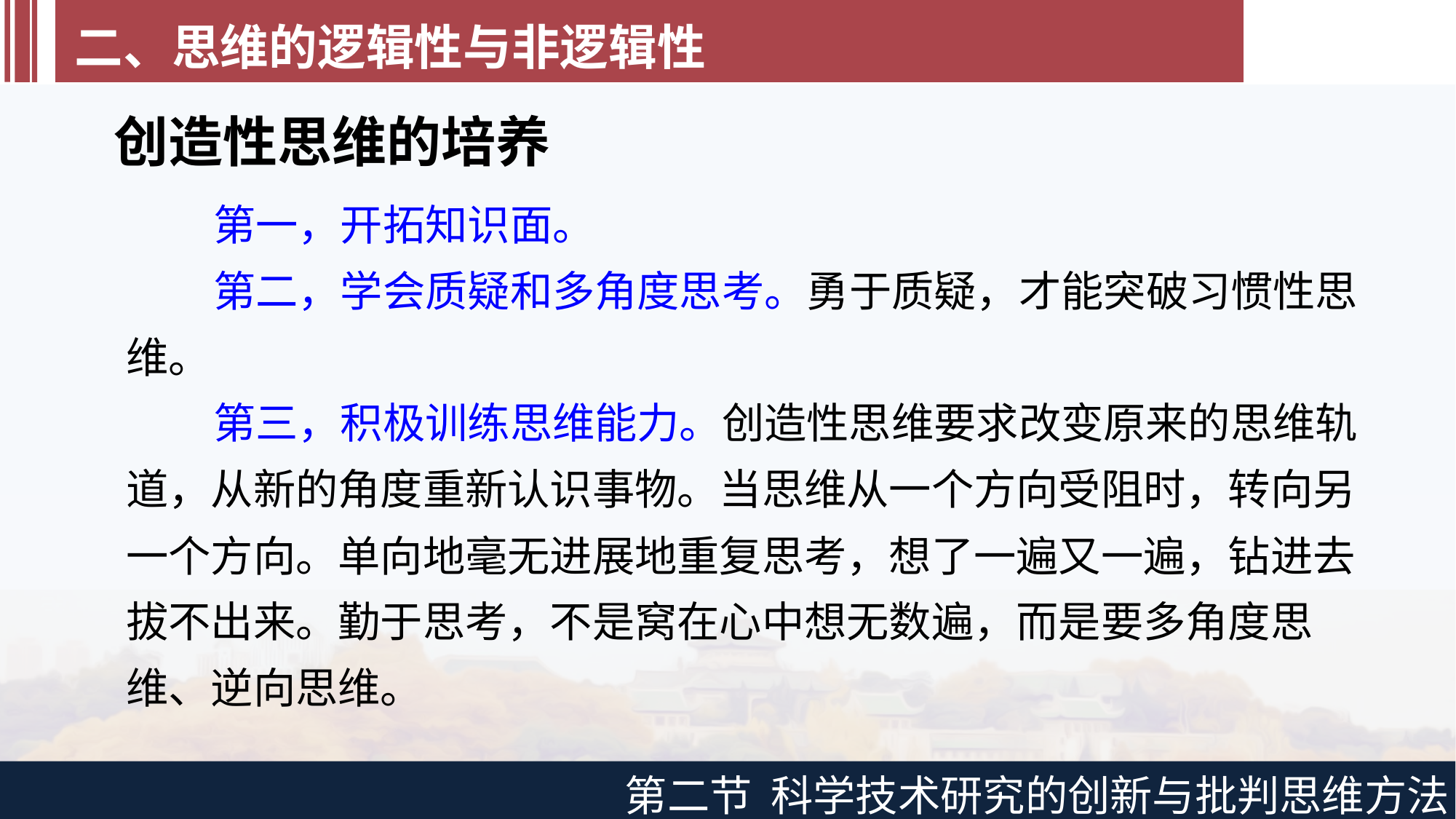

二、思维的逻辑性与非逻辑性
创造性思维的培养
第一，开拓知识面。
第二，学会质疑和多角度思考。勇于质疑，才能突破习惯性思维。
第三，积极训练思维能力。创造性思维要求改变原来的思维轨道，从新的角度重新认识事物。当思维从一个方向受阻时，转向另一个方向。单向地毫无进展地重复思考，想了一遍又一遍，钻进去拔不出来。勤于思考，不是窝在心中想无数遍，而是要多角度思维、逆向思维。
第二节  科学技术研究的创新与批判思维方法